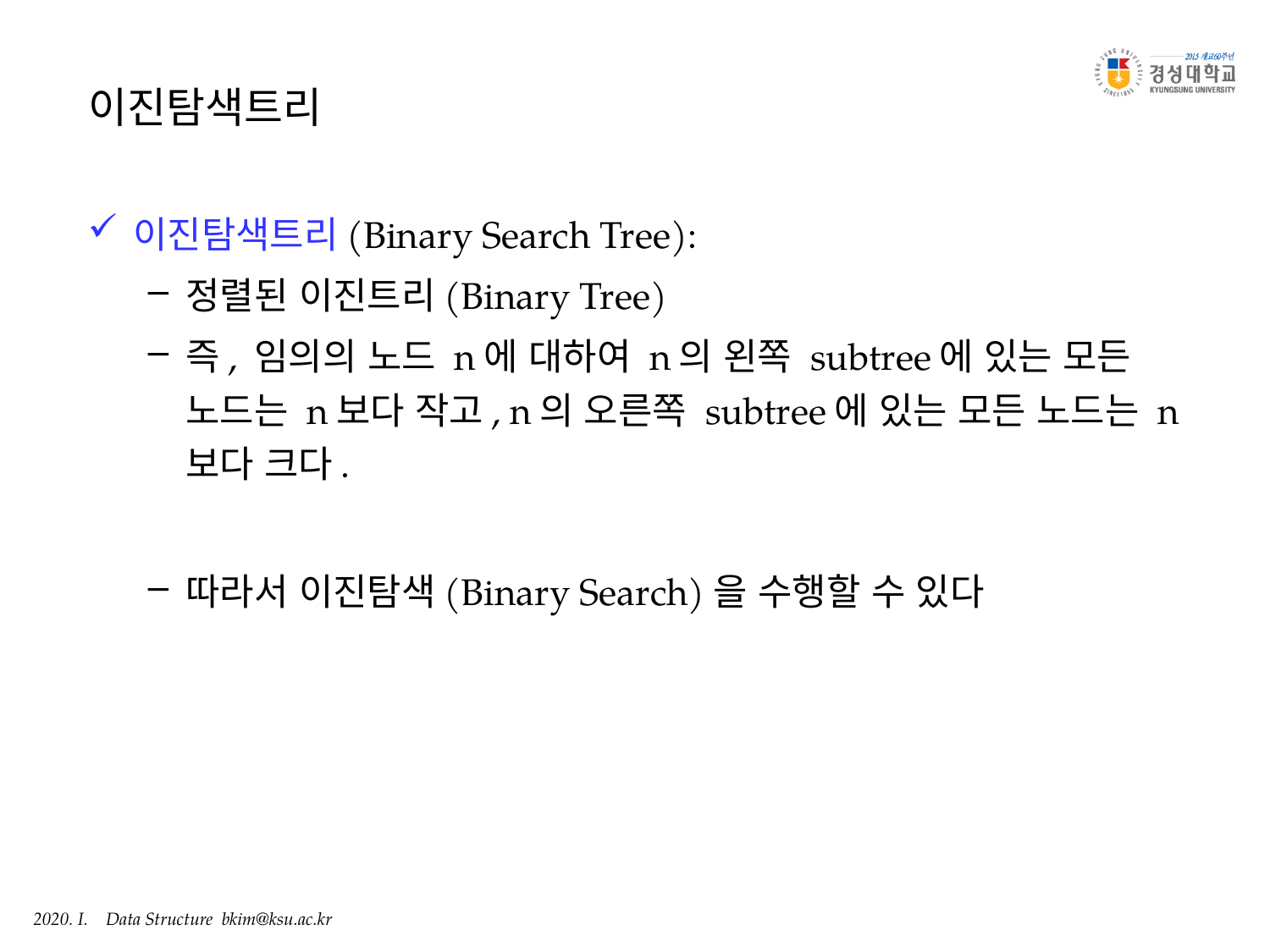

# 이진탐색트리
이진탐색트리(Binary Search Tree):
정렬된 이진트리(Binary Tree)
즉, 임의의 노드 n에 대하여 n의 왼쪽 subtree에 있는 모든 노드는 n보다 작고, n의 오른쪽 subtree에 있는 모든 노드는 n보다 크다.

따라서 이진탐색(Binary Search)을 수행할 수 있다